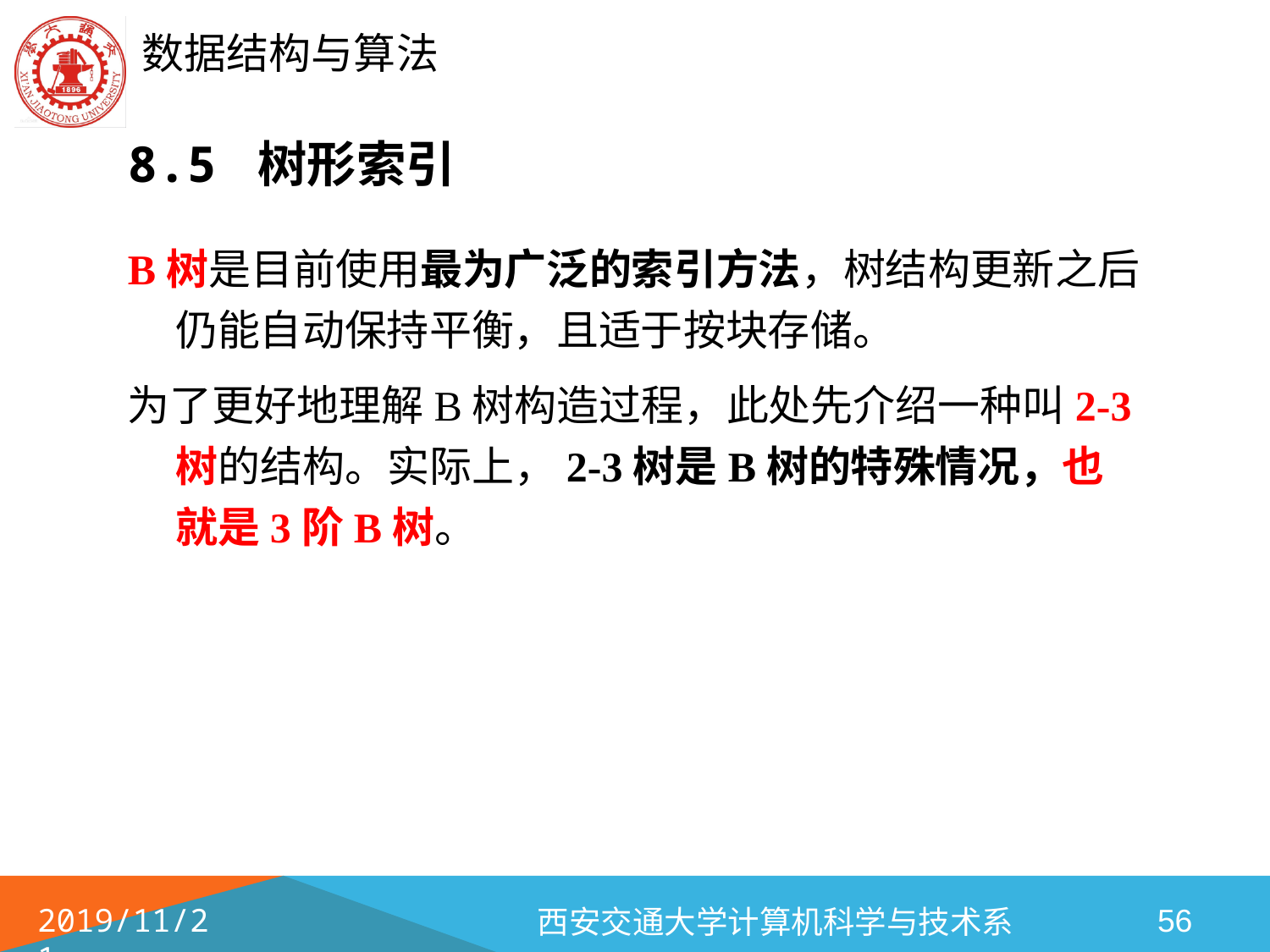

# 8.5 树形索引
B树是目前使用最为广泛的索引方法，树结构更新之后仍能自动保持平衡，且适于按块存储。
为了更好地理解B树构造过程，此处先介绍一种叫2-3树的结构。实际上，2-3树是B树的特殊情况，也就是3阶B树。